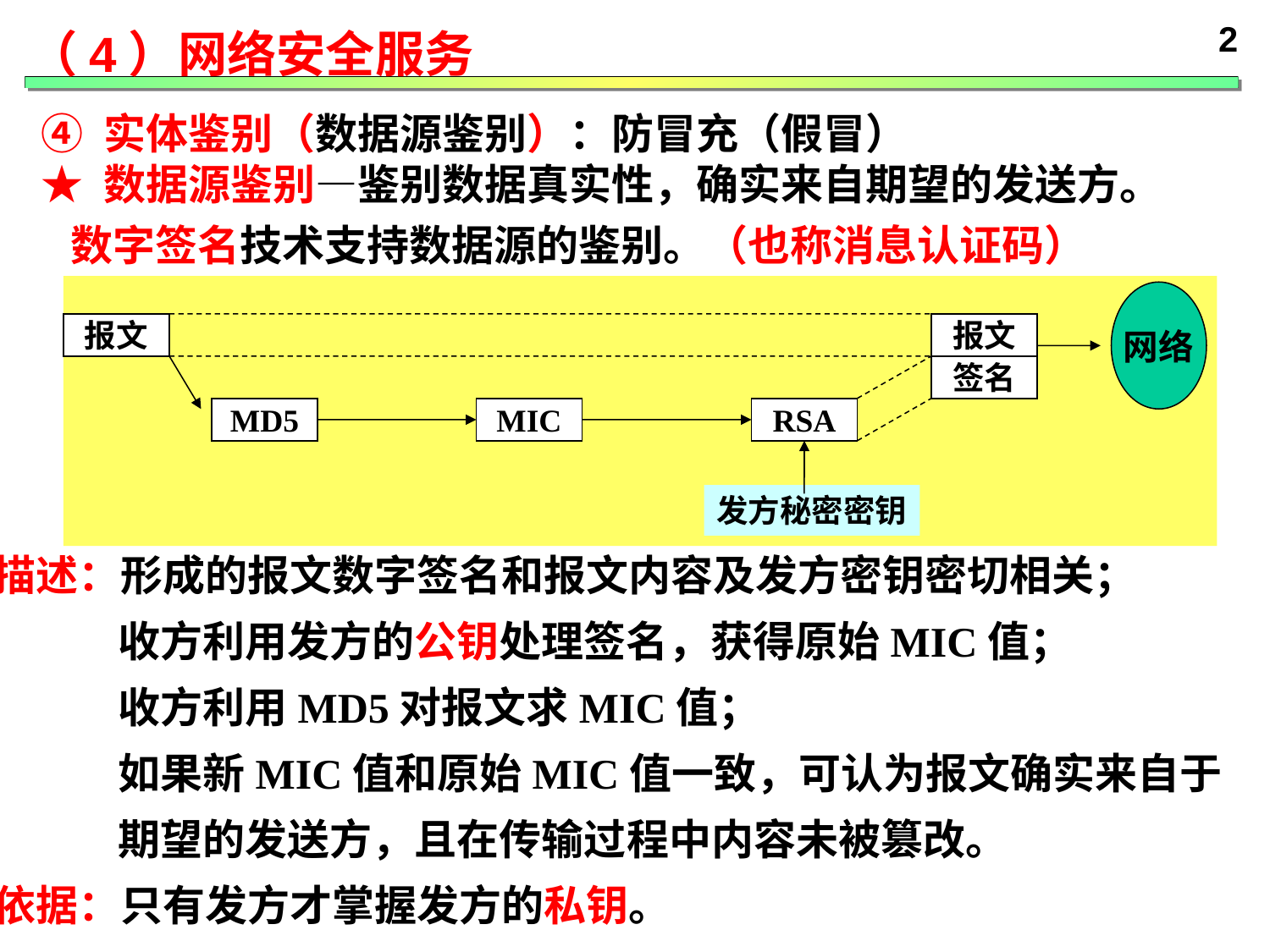

2
（4）网络安全服务

 ④ 实体鉴别（数据源鉴别）：防冒充（假冒）
 ★ 数据源鉴别—鉴别数据真实性，确实来自期望的发送方。
   数字签名技术支持数据源的鉴别。（也称消息认证码）

网络
报文

报文

签名
MD5
MIC
RSA

发方秘密密钥
描述：形成的报文数字签名和报文内容及发方密钥密切相关；
            收方利用发方的公钥处理签名，获得原始MIC值；
            收方利用MD5对报文求MIC值；
            如果新MIC值和原始MIC值一致，可认为报文确实来自于
            期望的发送方，且在传输过程中内容未被篡改。
依据：只有发方才掌握发方的私钥。